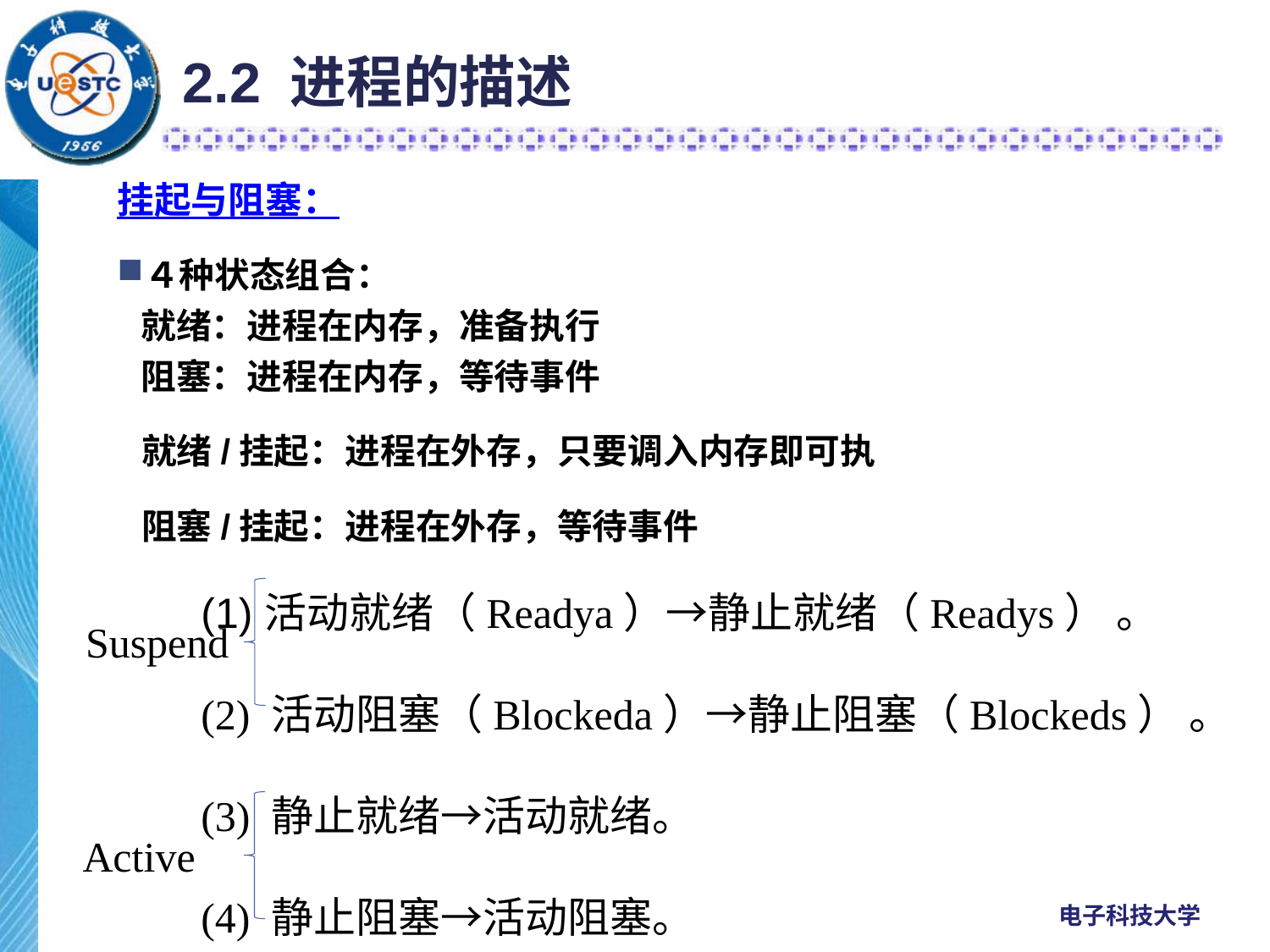

#
2.2 进程的描述
挂起与阻塞：
４种状态组合：
就绪：进程在内存，准备执行
阻塞：进程在内存，等待事件
  就绪/挂起：进程在外存，只要调入内存即可执
  阻塞/挂起：进程在外存，等待事件

活动就绪（Readya）→静止就绪（Readys） 。
(2) 活动阻塞（Blockeda）→静止阻塞（Blockeds） 。
(3) 静止就绪→活动就绪。
(4) 静止阻塞→活动阻塞。

Suspend

Active